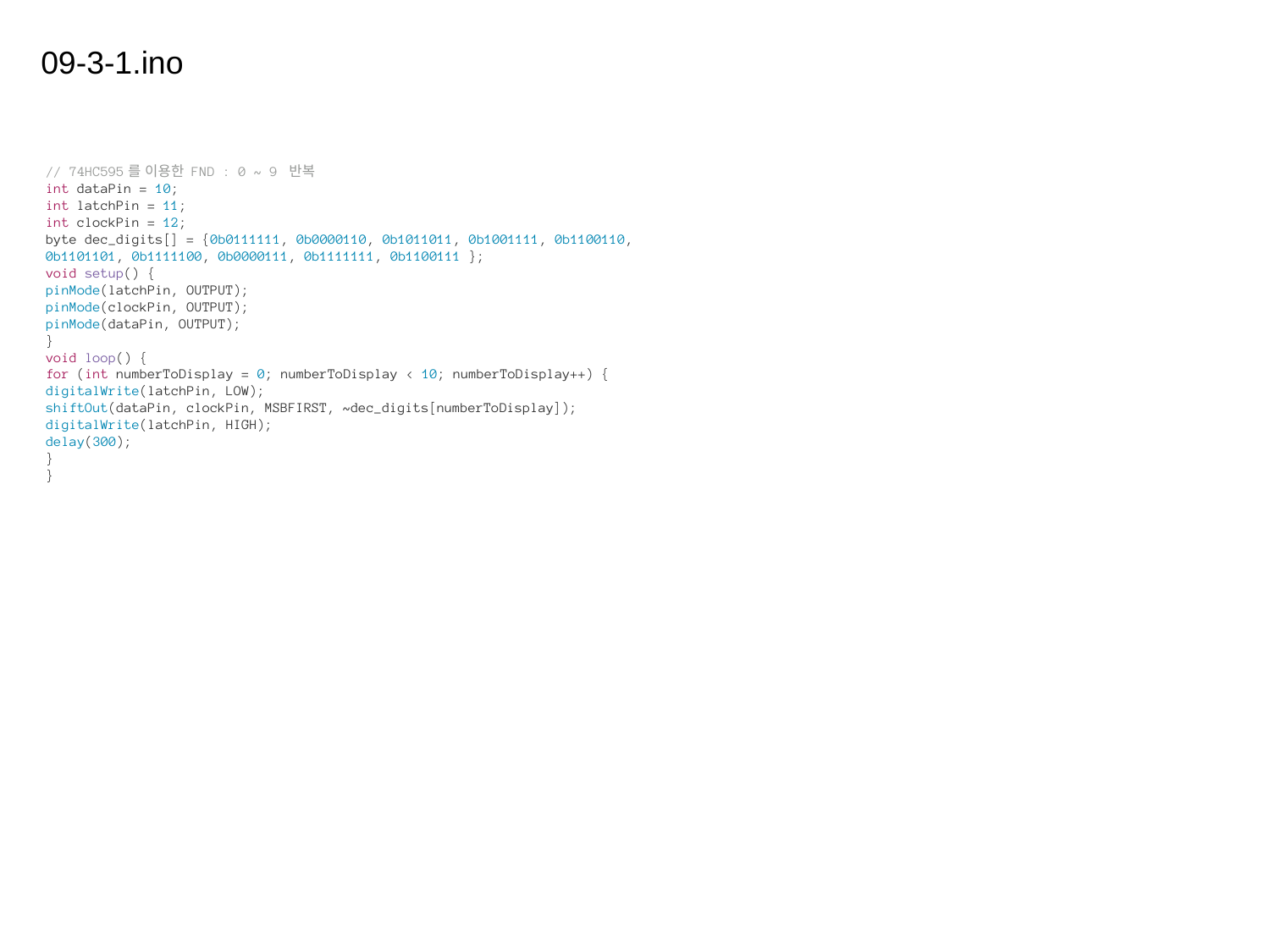

09-3-1.ino
// 74HC595를 이용한 FND : 0 ~ 9 반복
int dataPin = 10;
int latchPin = 11;
int clockPin = 12;
byte dec_digits[] = {0b0111111, 0b0000110, 0b1011011, 0b1001111, 0b1100110,
0b1101101, 0b1111100, 0b0000111, 0b1111111, 0b1100111 };
void setup() {
pinMode(latchPin, OUTPUT);
pinMode(clockPin, OUTPUT);
pinMode(dataPin, OUTPUT);
}
void loop() {
for (int numberToDisplay = 0; numberToDisplay < 10; numberToDisplay++) {
digitalWrite(latchPin, LOW);
shiftOut(dataPin, clockPin, MSBFIRST, ~dec_digits[numberToDisplay]);
digitalWrite(latchPin, HIGH);
delay(300);
}
}